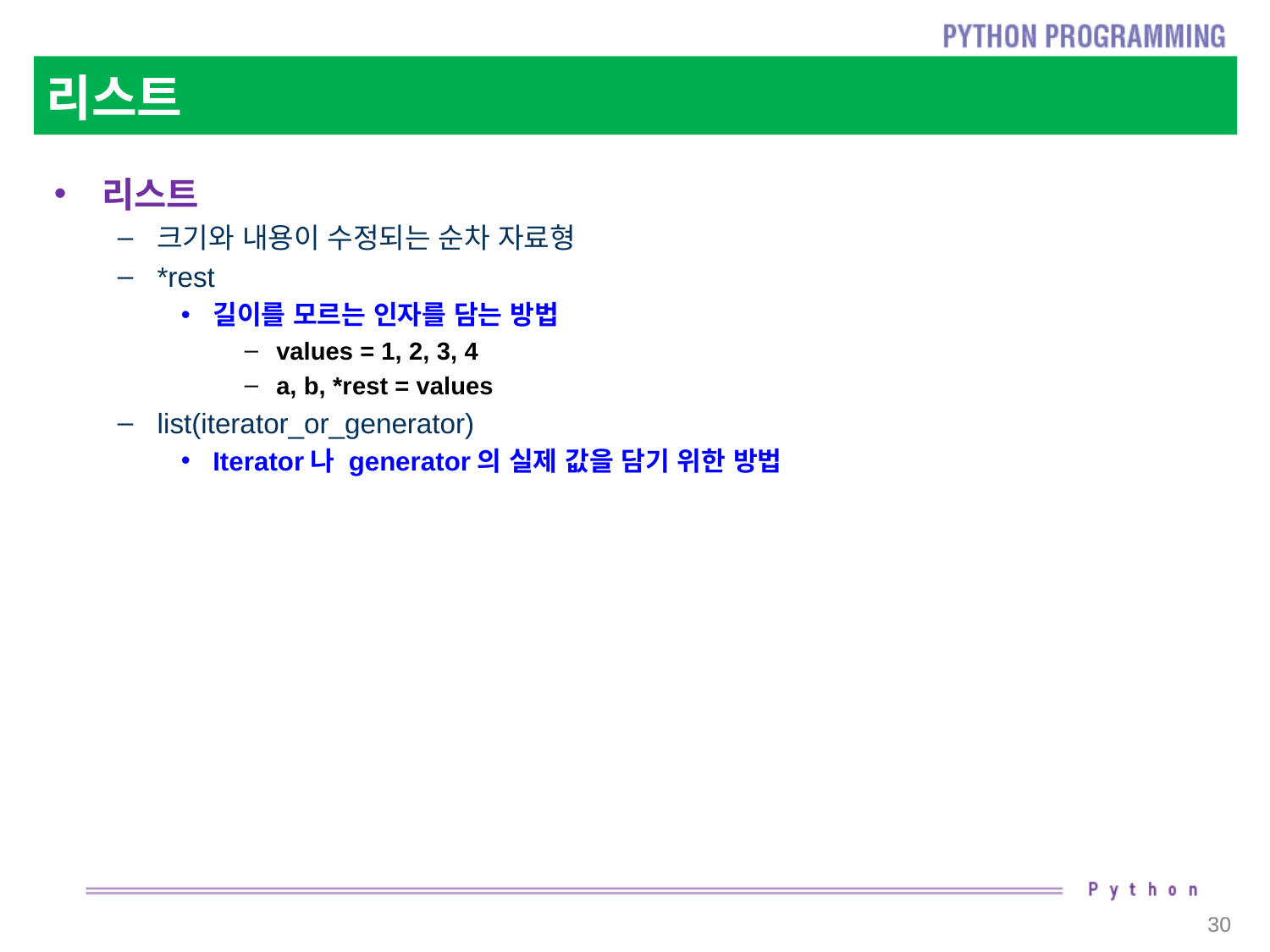

# 리스트
리스트
크기와 내용이 수정되는 순차 자료형
*rest
길이를 모르는 인자를 담는 방법
values = 1, 2, 3, 4
a, b, *rest = values
list(iterator_or_generator)
Iterator나 generator의 실제 값을 담기 위한 방법
30